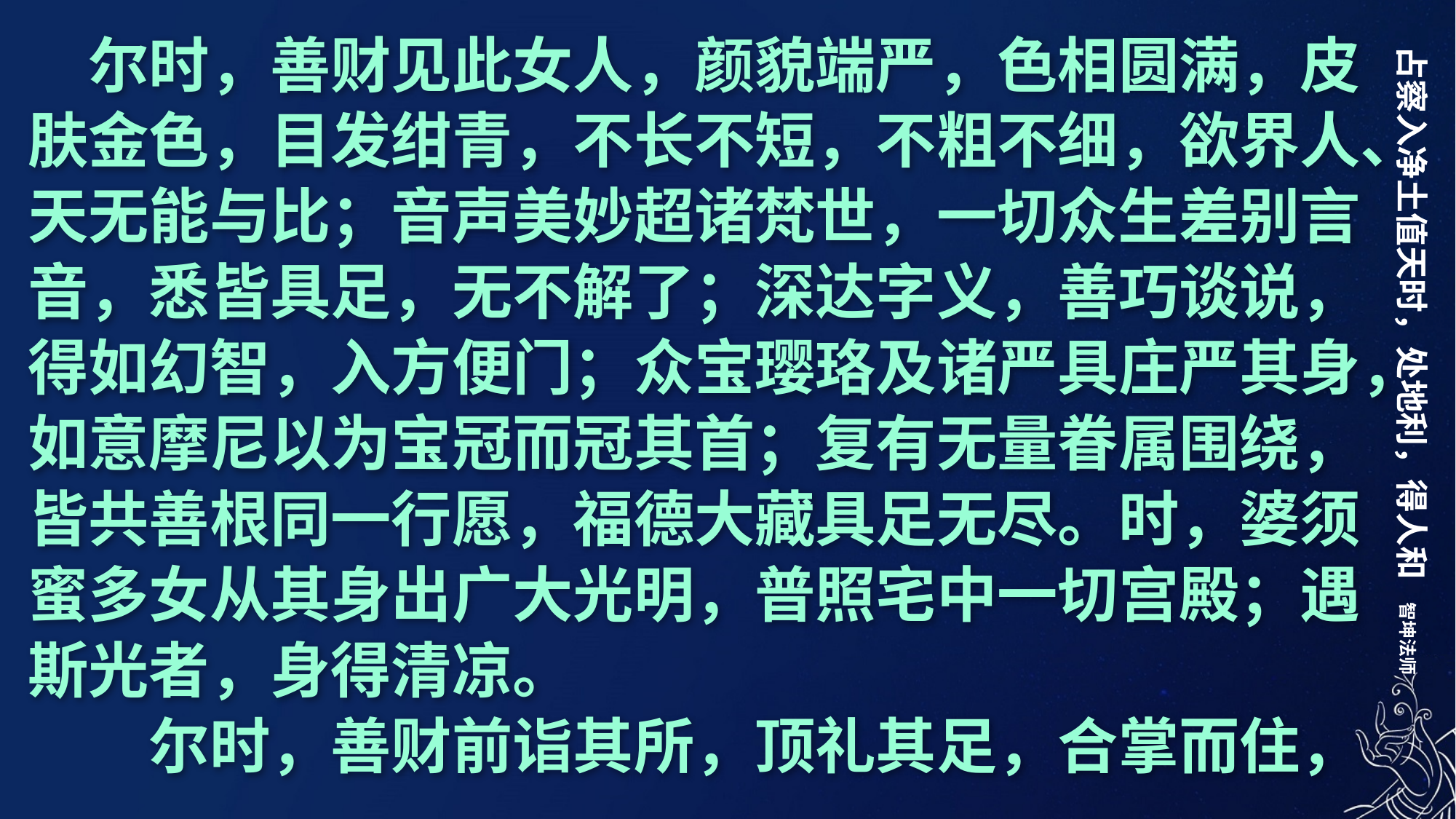

尔时，善财见此女人，颜貌端严，色相圆满，皮肤金色，目发绀青，不长不短，不粗不细，欲界人、天无能与比；音声美妙超诸梵世，一切众生差别言音，悉皆具足，无不解了；深达字义，善巧谈说，得如幻智，入方便门；众宝璎珞及诸严具庄严其身，如意摩尼以为宝冠而冠其首；复有无量眷属围绕，皆共善根同一行愿，福德大藏具足无尽。时，婆须蜜多女从其身出广大光明，普照宅中一切宫殿；遇斯光者，身得清凉。
　　尔时，善财前诣其所，顶礼其足，合掌而住，